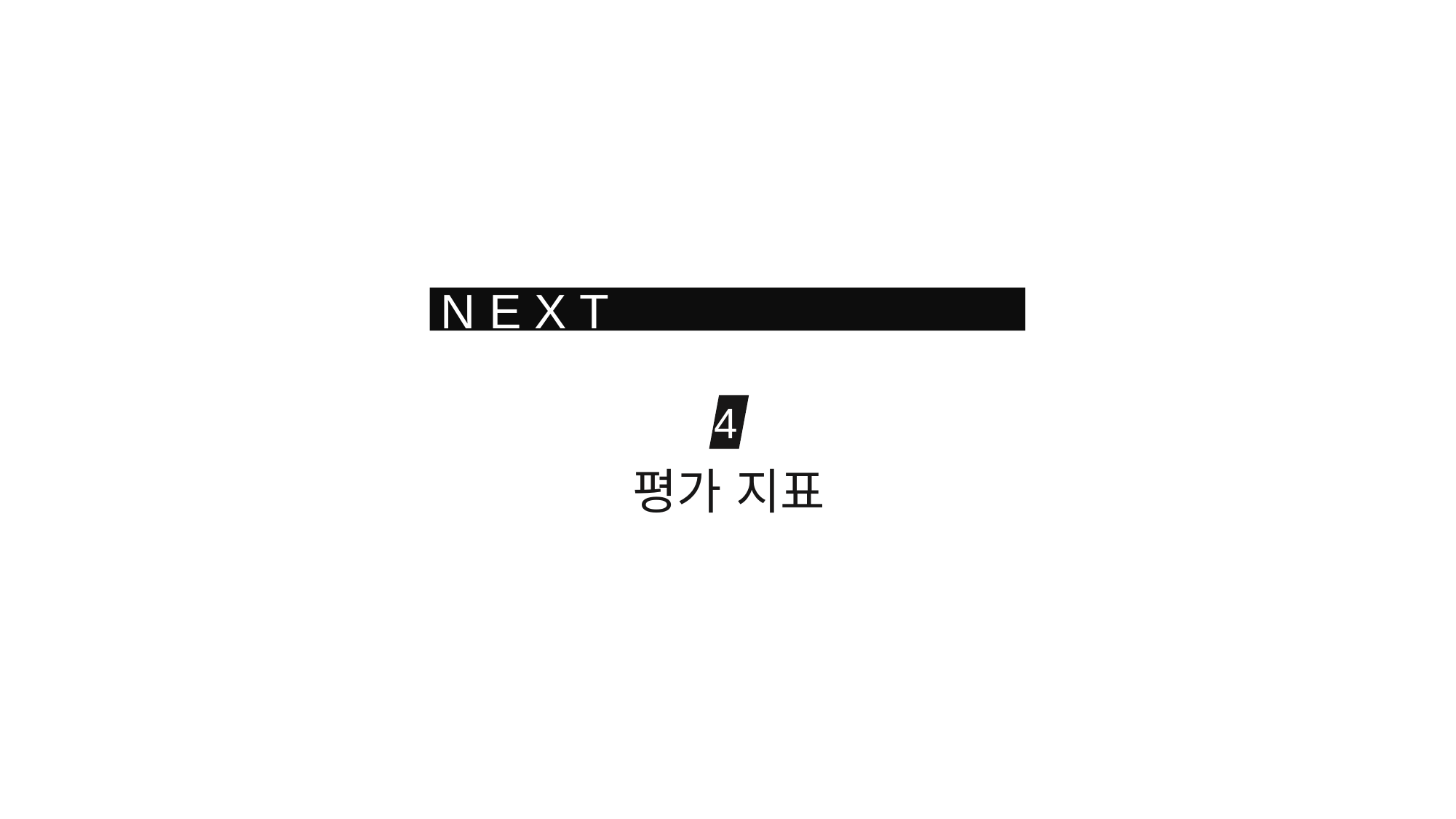

N E X T
4

평가 지표
2
3

4